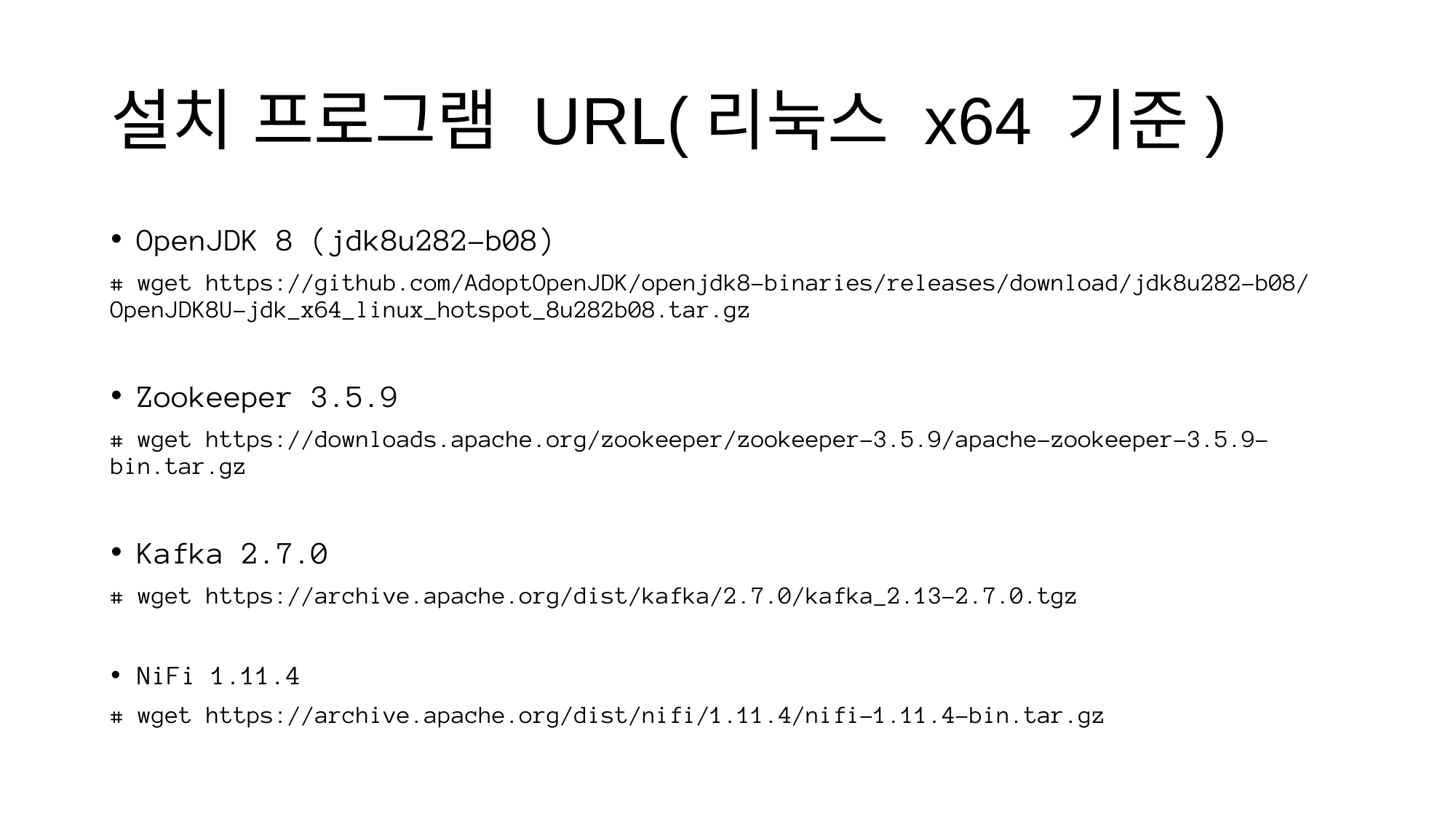

# 설치 프로그램 URL(리눅스 x64 기준)
OpenJDK 8 (jdk8u282-b08)
# wget https://github.com/AdoptOpenJDK/openjdk8-binaries/releases/download/jdk8u282-b08/OpenJDK8U-jdk_x64_linux_hotspot_8u282b08.tar.gz

Zookeeper 3.5.9
# wget https://downloads.apache.org/zookeeper/zookeeper-3.5.9/apache-zookeeper-3.5.9-bin.tar.gz

Kafka 2.7.0
# wget https://archive.apache.org/dist/kafka/2.7.0/kafka_2.13-2.7.0.tgz

NiFi 1.11.4
# wget https://archive.apache.org/dist/nifi/1.11.4/nifi-1.11.4-bin.tar.gz